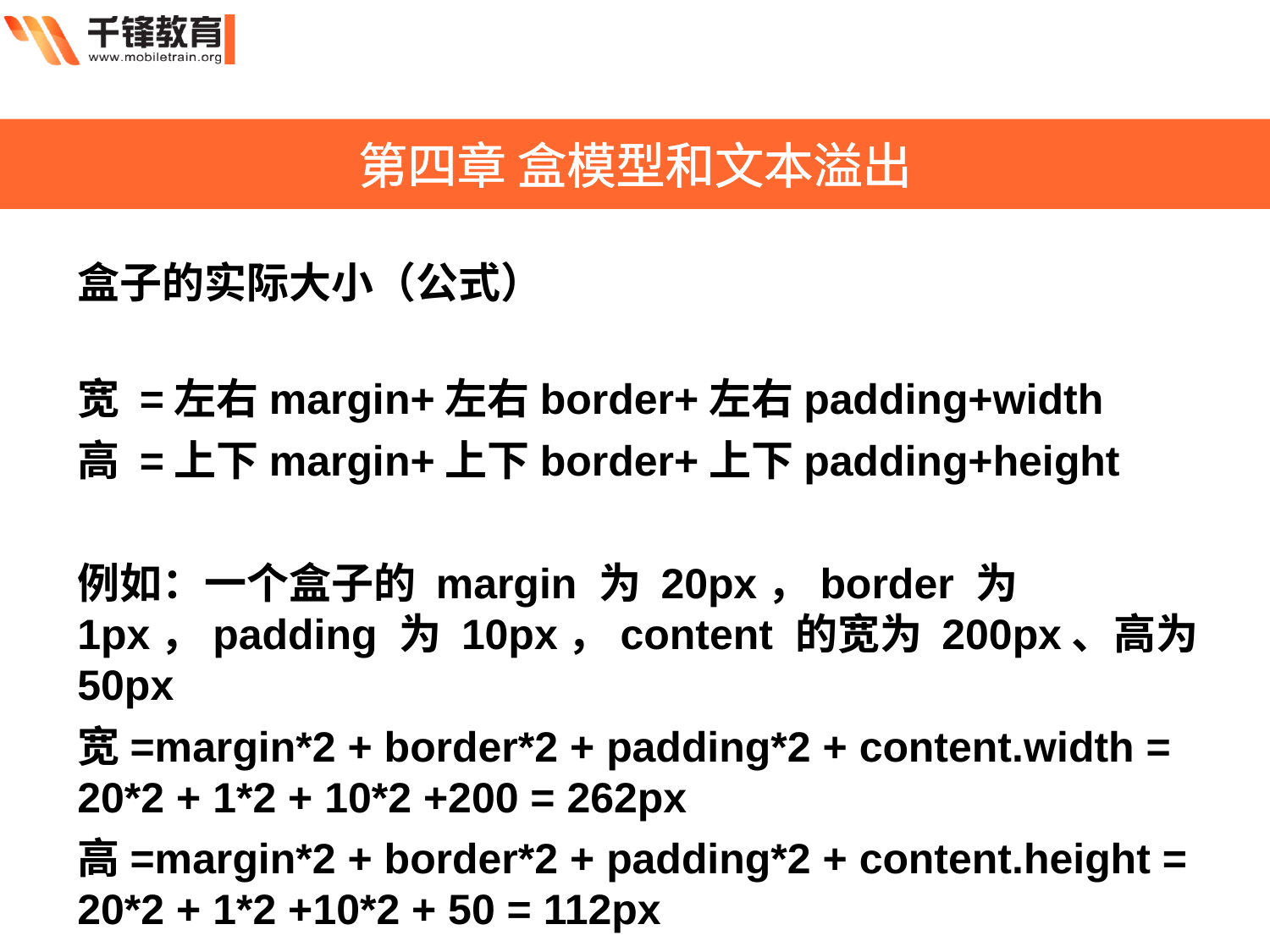

第四章 盒模型和文本溢出
盒子的实际大小（公式）
宽 =左右margin+左右border+左右padding+width
高 =上下margin+上下border+上下padding+height

例如：一个盒子的 margin 为 20px，border 为 1px，padding 为 10px，content 的宽为 200px、高为 50px
宽=margin*2 + border*2 + padding*2 + content.width = 20*2 + 1*2 + 10*2 +200 = 262px
高=margin*2 + border*2 + padding*2 + content.height = 20*2 + 1*2 +10*2 + 50 = 112px